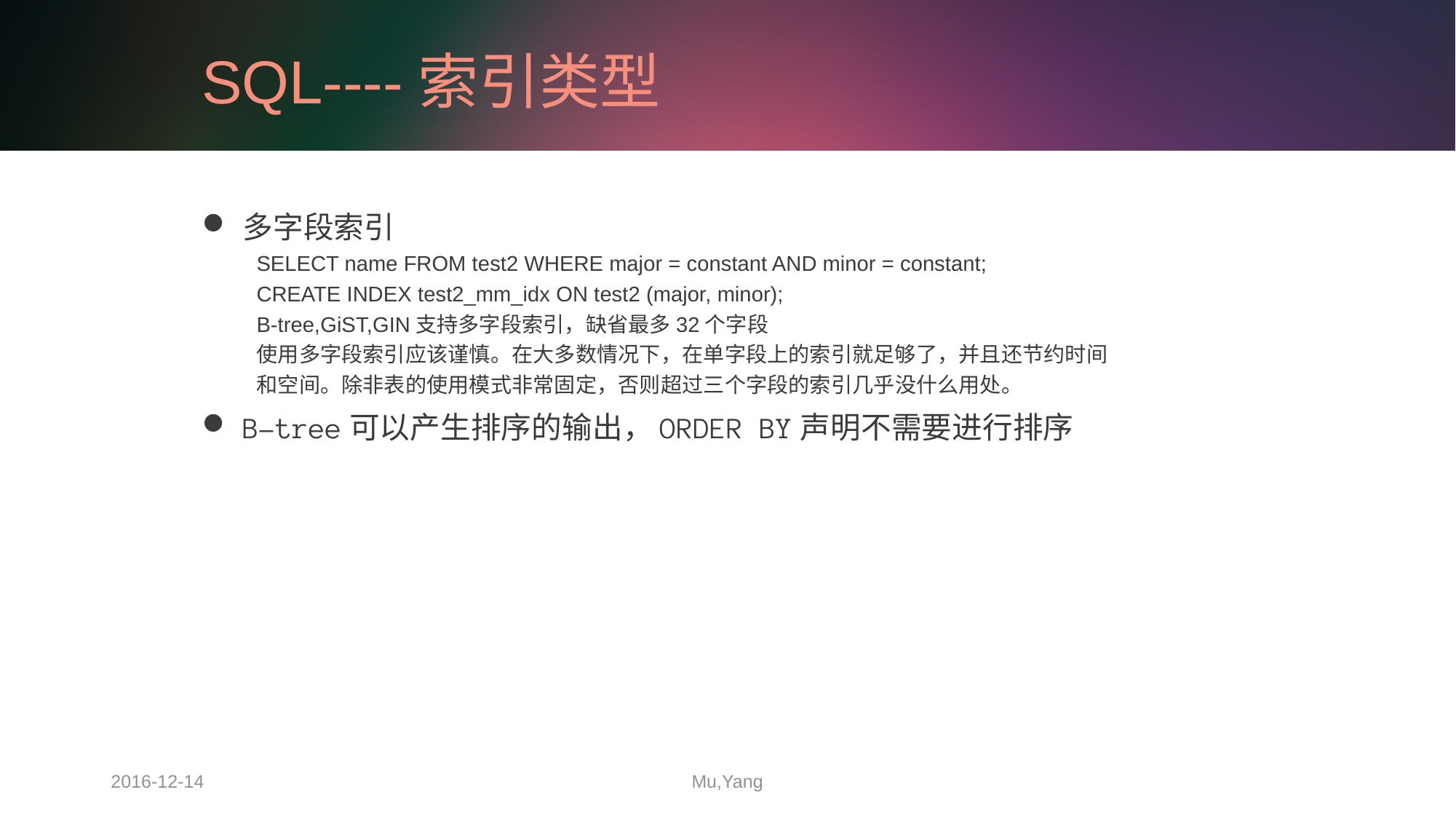

# SQL----索引类型
多字段索引
SELECT name FROM test2 WHERE major = constant AND minor = constant;
CREATE INDEX test2_mm_idx ON test2 (major, minor);
B-tree,GiST,GIN支持多字段索引，缺省最多32个字段
使用多字段索引应该谨慎。在大多数情况下，在单字段上的索引就足够了，并且还节约时间
和空间。除非表的使用模式非常固定，否则超过三个字段的索引几乎没什么用处。
B-tree可以产生排序的输出，ORDER BY声明不需要进行排序
2016-12-14
Mu,Yang
101